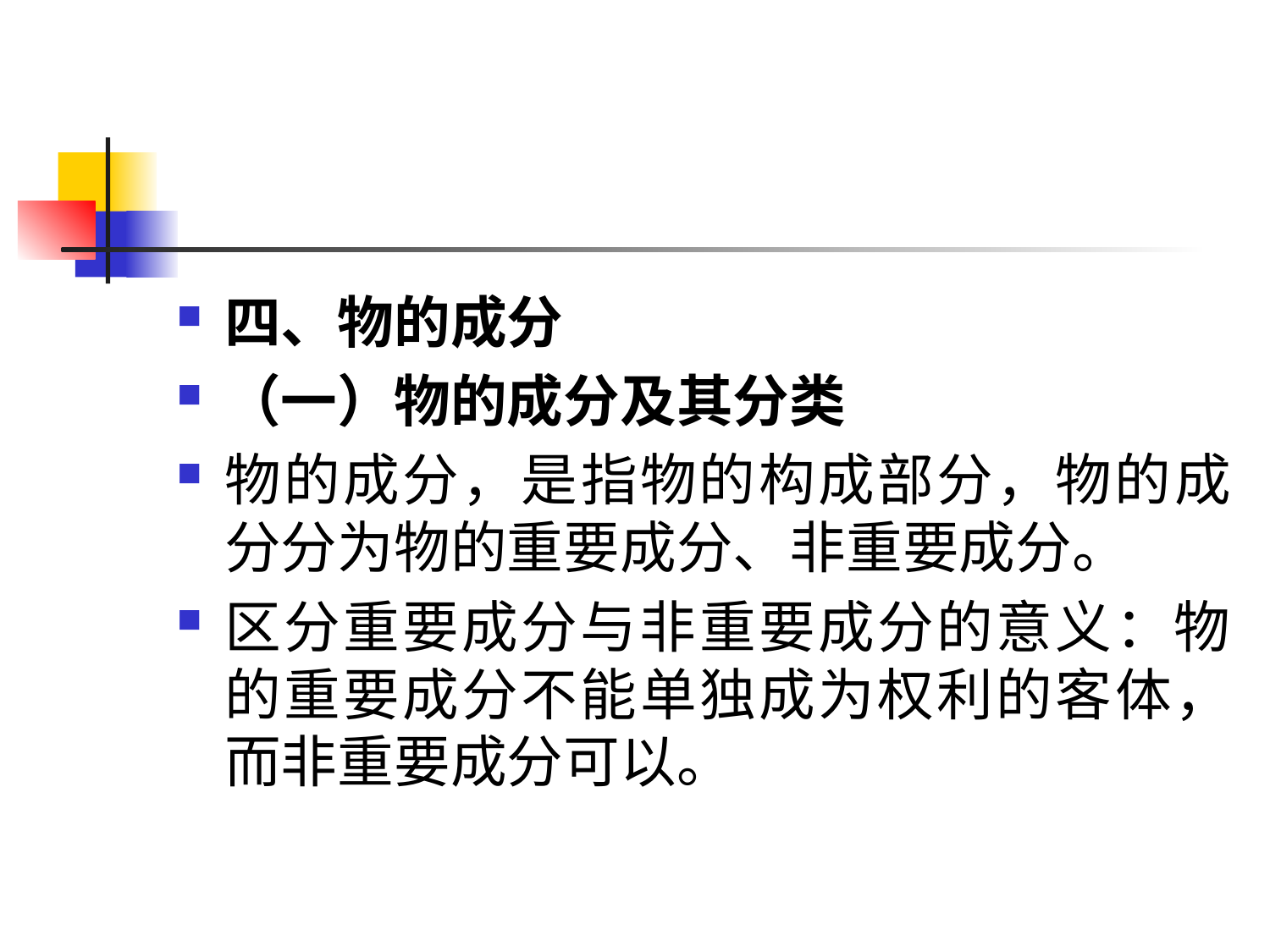

#
四、物的成分
（一）物的成分及其分类
物的成分，是指物的构成部分，物的成分分为物的重要成分、非重要成分。
区分重要成分与非重要成分的意义：物的重要成分不能单独成为权利的客体，而非重要成分可以。